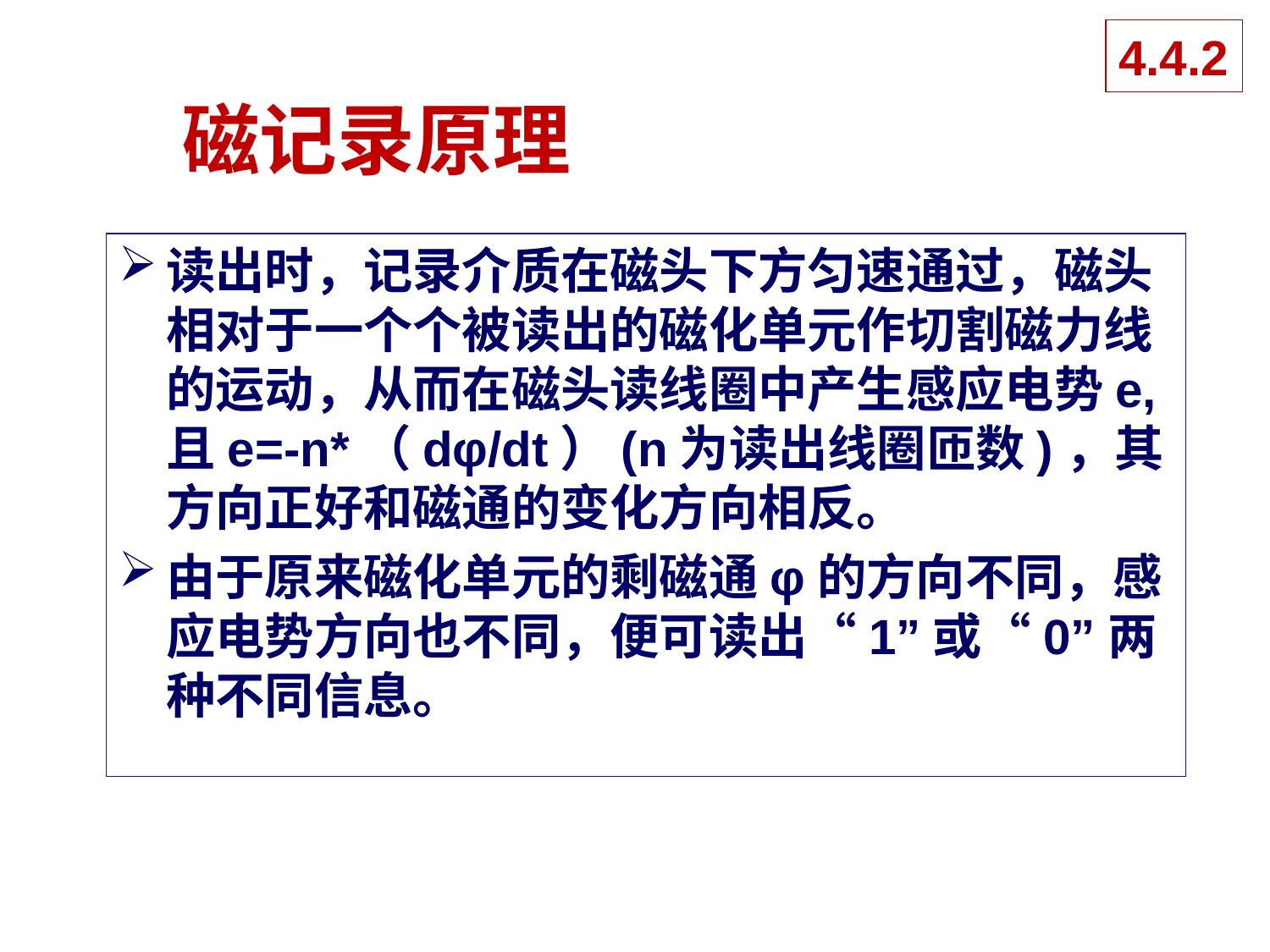

4.4.2
# 磁记录原理
读出时，记录介质在磁头下方匀速通过，磁头相对于一个个被读出的磁化单元作切割磁力线的运动，从而在磁头读线圈中产生感应电势e,且e=-n*（dφ/dt）(n为读出线圈匝数)，其方向正好和磁通的变化方向相反。
由于原来磁化单元的剩磁通φ的方向不同，感应电势方向也不同，便可读出“1”或“0”两种不同信息。